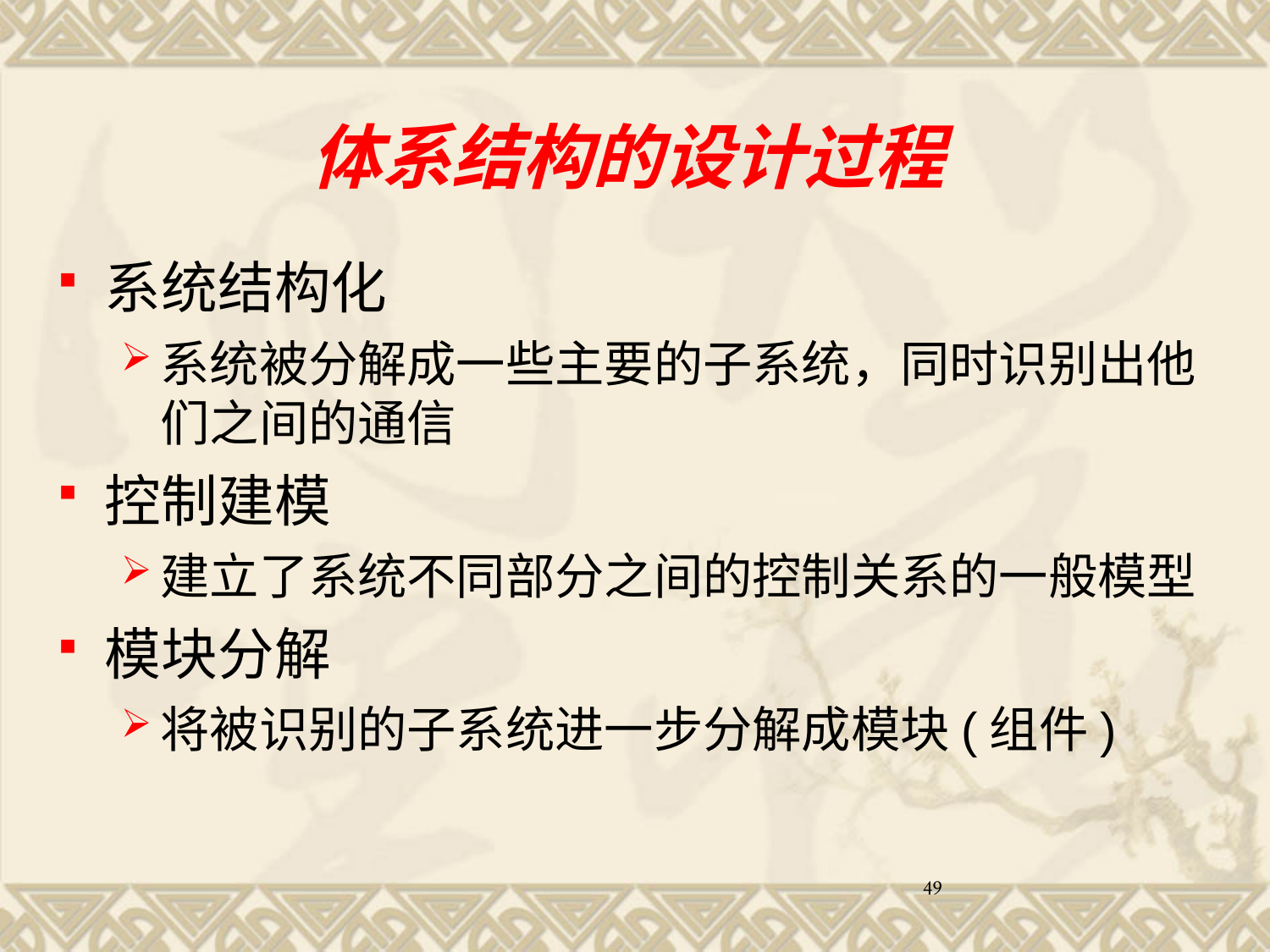

体系结构的设计过程
系统结构化
系统被分解成一些主要的子系统，同时识别出他们之间的通信
控制建模
建立了系统不同部分之间的控制关系的一般模型
模块分解
将被识别的子系统进一步分解成模块(组件)
49